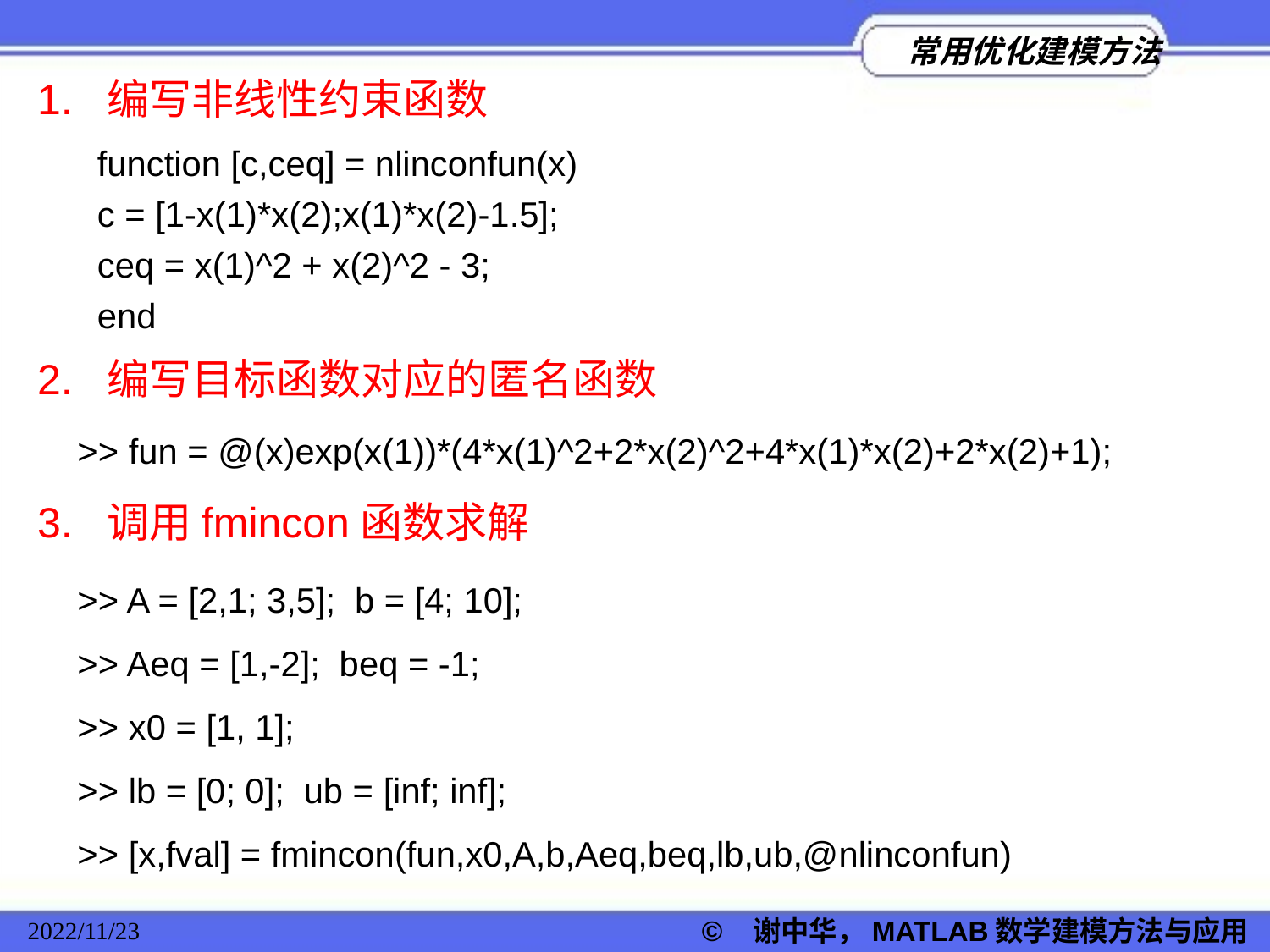

1.  编写非线性约束函数
function [c,ceq] = nlinconfun(x)
c = [1-x(1)*x(2);x(1)*x(2)-1.5];
ceq = x(1)^2 + x(2)^2 - 3;
end
2.  编写目标函数对应的匿名函数
>> fun = @(x)exp(x(1))*(4*x(1)^2+2*x(2)^2+4*x(1)*x(2)+2*x(2)+1);
3.  调用fmincon函数求解
>> A = [2,1; 3,5];  b = [4; 10];
>> Aeq = [1,-2];  beq = -1;
>> x0 = [1, 1];
>> lb = [0; 0];  ub = [inf; inf];
>> [x,fval] = fmincon(fun,x0,A,b,Aeq,beq,lb,ub,@nlinconfun)
2022/11/23
©   谢中华，MATLAB数学建模方法与应用